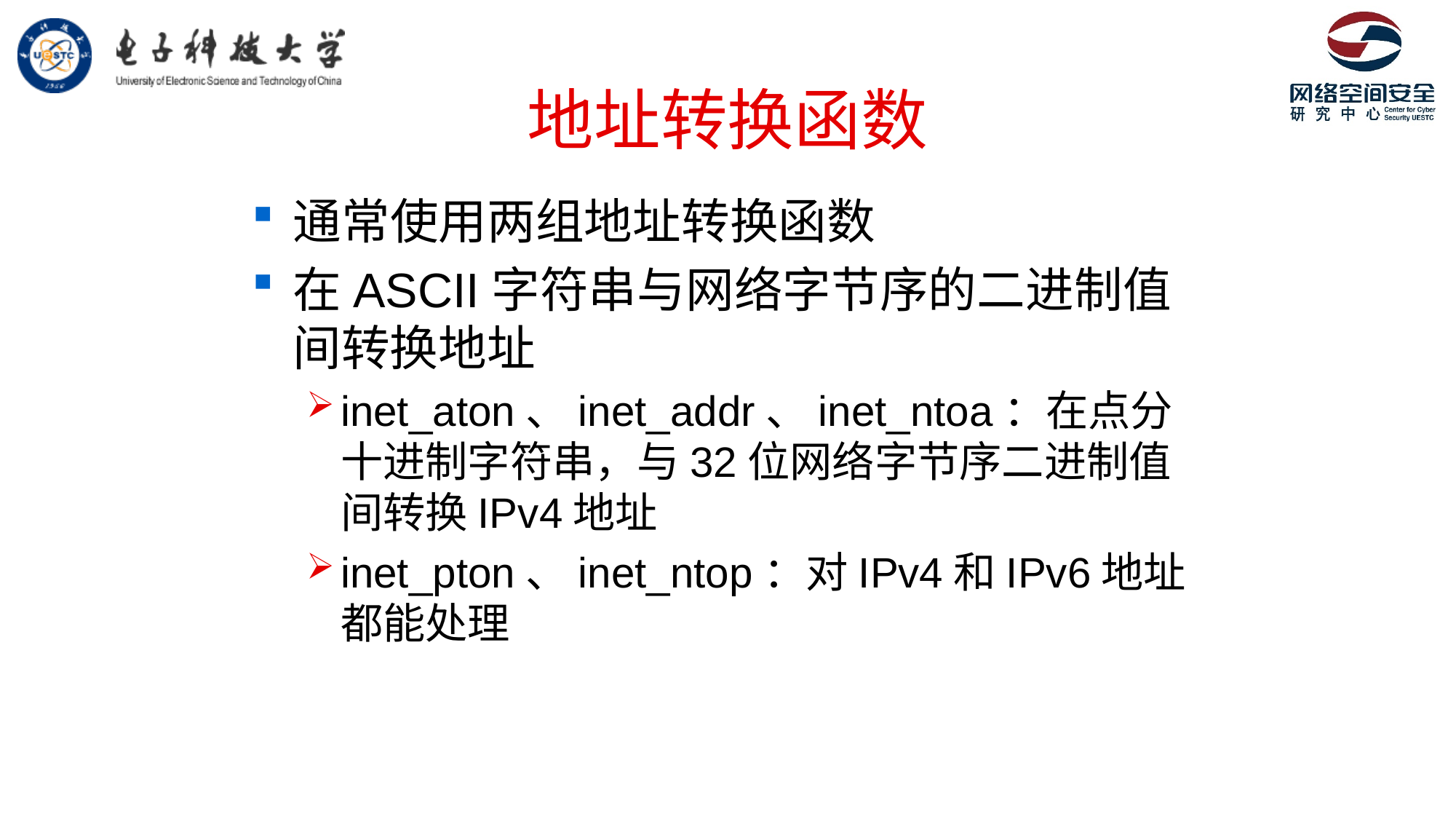

# 地址转换函数
通常使用两组地址转换函数
在ASCII字符串与网络字节序的二进制值间转换地址
inet_aton、inet_addr、inet_ntoa：在点分十进制字符串，与32位网络字节序二进制值间转换IPv4地址
inet_pton、inet_ntop：对IPv4和IPv6地址都能处理